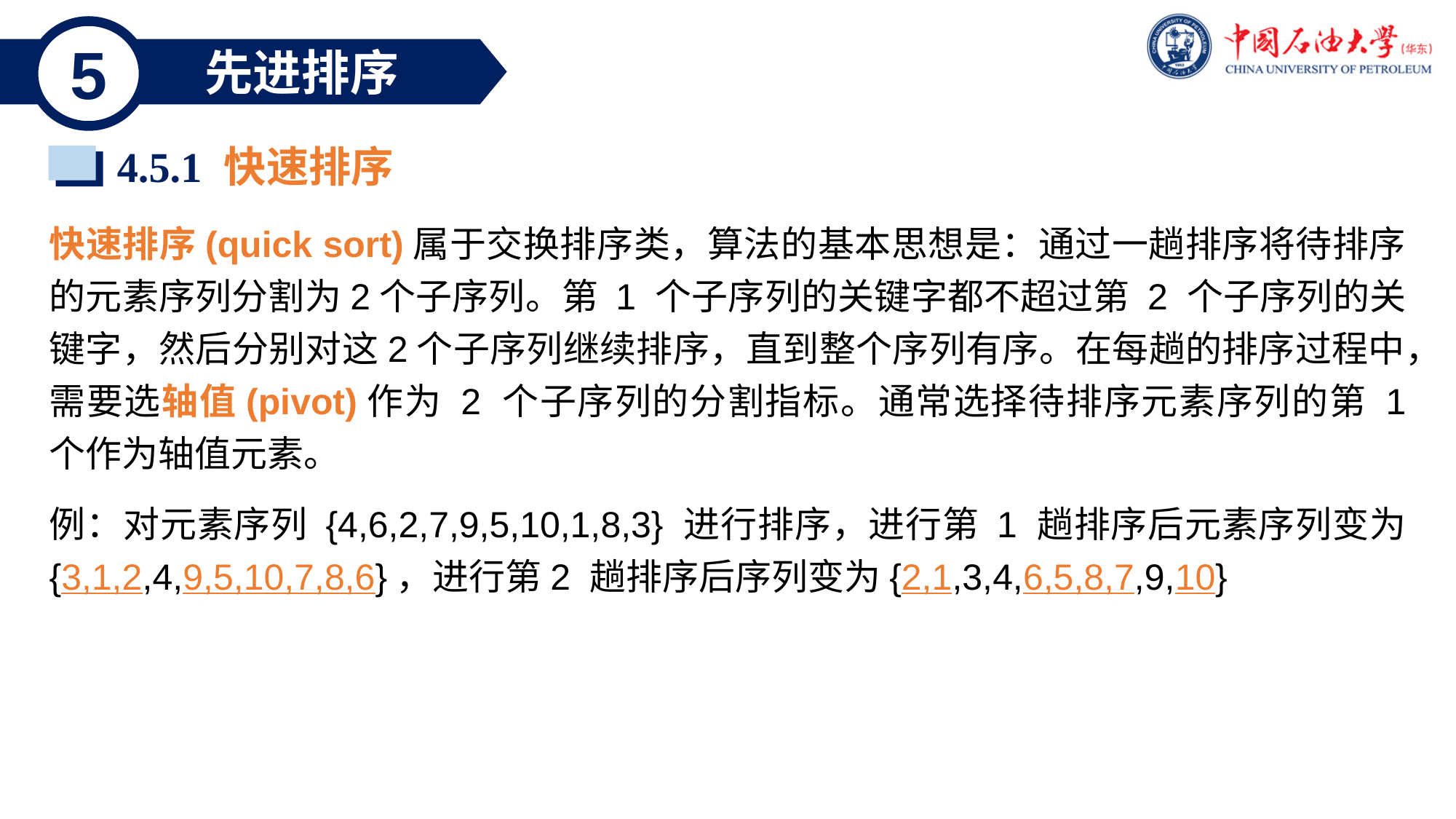

5
先进排序
4.5.1 快速排序

快速排序(quick sort)属于交换排序类，算法的基本思想是：通过一趟排序将待排序的元素序列分割为2个子序列。第 1 个子序列的关键字都不超过第 2 个子序列的关键字，然后分别对这2个子序列继续排序，直到整个序列有序。在每趟的排序过程中，需要选轴值(pivot)作为 2 个子序列的分割指标。通常选择待排序元素序列的第 1 个作为轴值元素。
例：对元素序列 {4,6,2,7,9,5,10,1,8,3} 进行排序，进行第 1 趟排序后元素序列变为 {3,1,2,4,9,5,10,7,8,6}，进行第2 趟排序后序列变为{2,1,3,4,6,5,8,7,9,10}